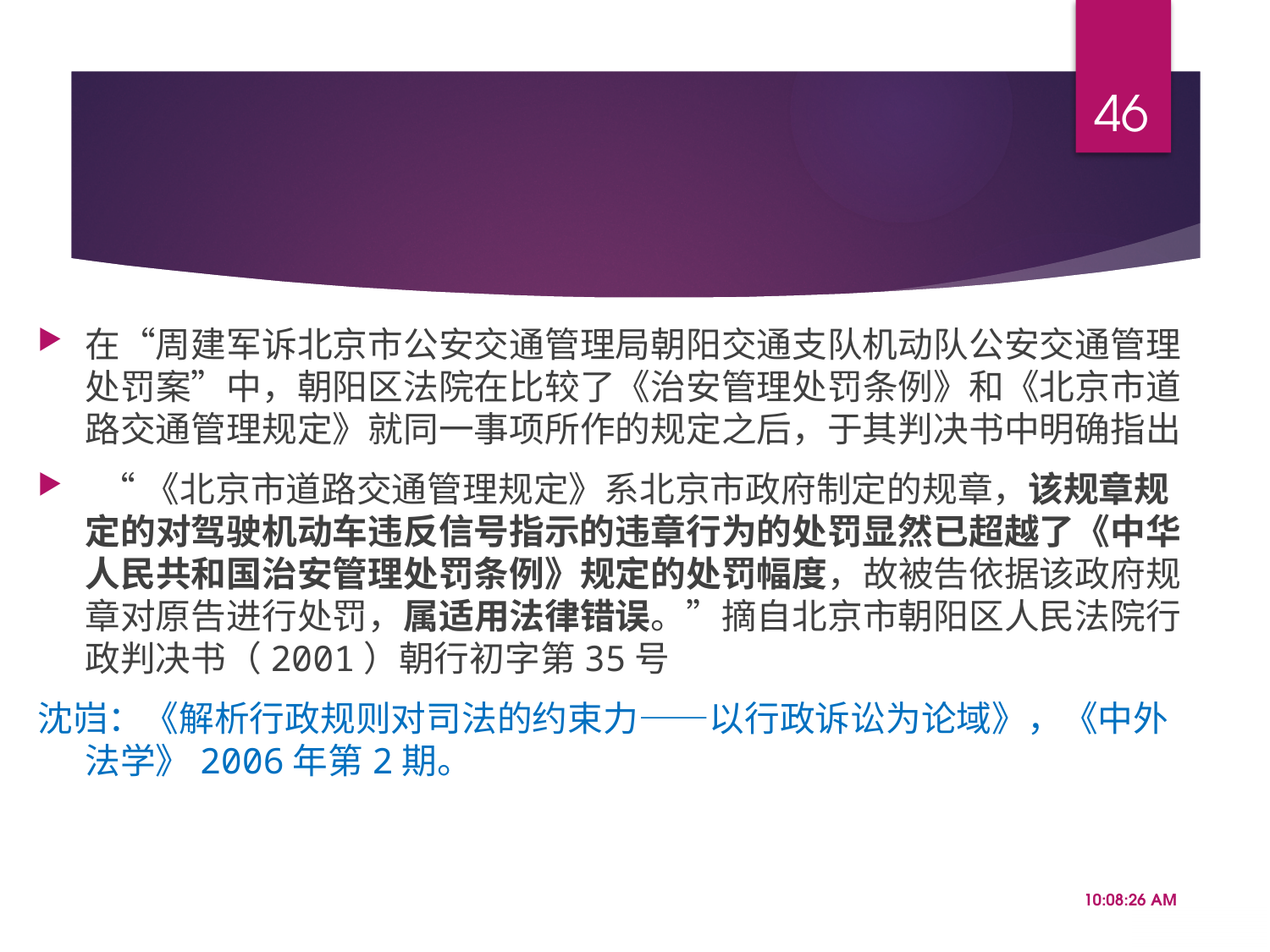

46
#
在“周建军诉北京市公安交通管理局朝阳交通支队机动队公安交通管理处罚案”中，朝阳区法院在比较了《治安管理处罚条例》和《北京市道路交通管理规定》就同一事项所作的规定之后，于其判决书中明确指出
  “《北京市道路交通管理规定》系北京市政府制定的规章，该规章规定的对驾驶机动车违反信号指示的违章行为的处罚显然已超越了《中华人民共和国治安管理处罚条例》规定的处罚幅度，故被告依据该政府规章对原告进行处罚，属适用法律错误。”摘自北京市朝阳区人民法院行政判决书（2001）朝行初字第35号
沈岿：《解析行政规则对司法的约束力——以行政诉讼为论域》，《中外法学》2006年第2期。
10:08:26 AM